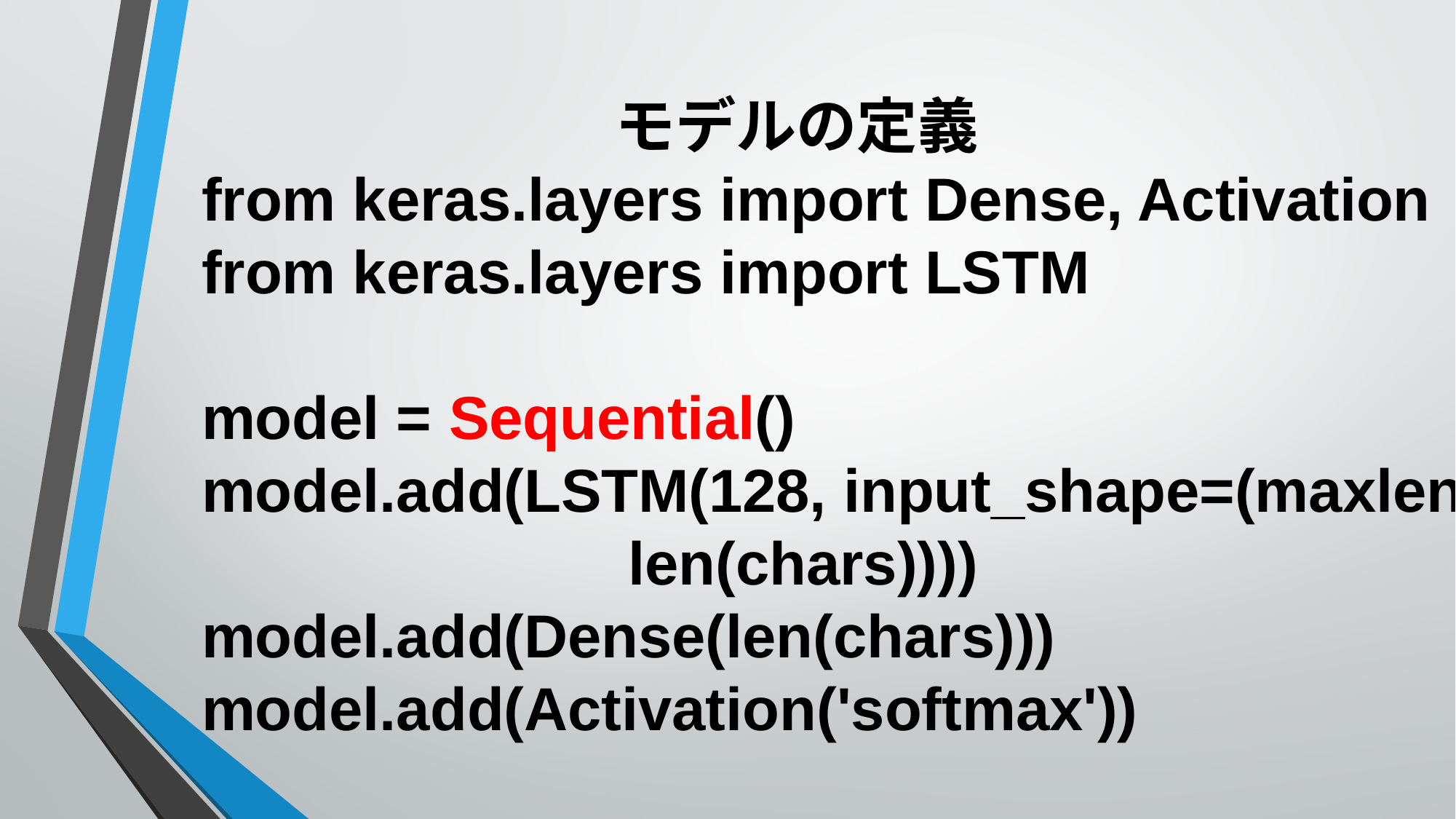

モデルの定義
	from keras.layers import Dense, Activation
	from keras.layers import LSTM

	model = Sequential()
	model.add(LSTM(128, input_shape=(maxlen, 		　　　　　len(chars))))
	model.add(Dense(len(chars)))
	model.add(Activation('softmax'))